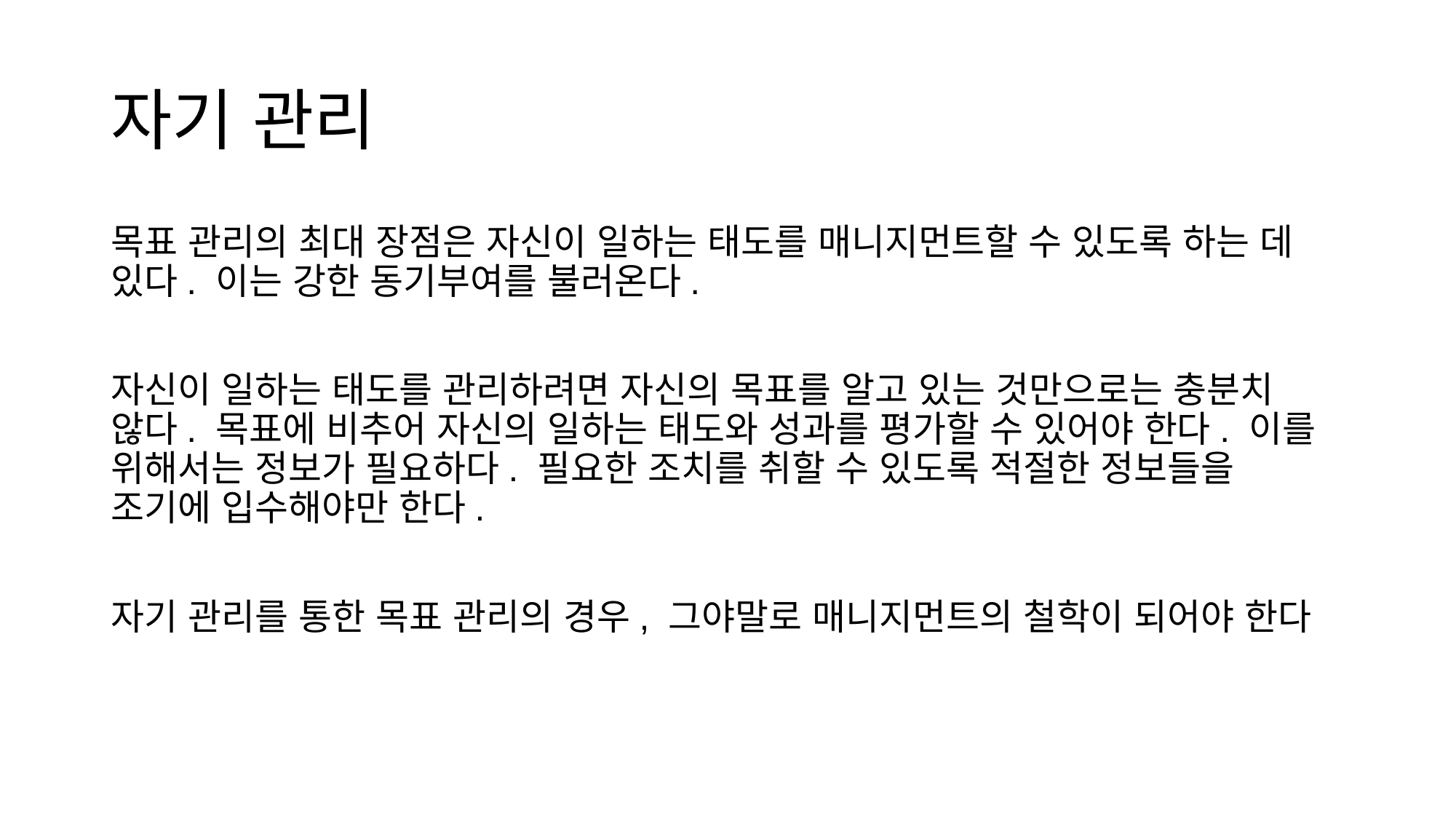

# 자기 관리
목표 관리의 최대 장점은 자신이 일하는 태도를 매니지먼트할 수 있도록 하는 데 있다. 이는 강한 동기부여를 불러온다.

자신이 일하는 태도를 관리하려면 자신의 목표를 알고 있는 것만으로는 충분치 않다. 목표에 비추어 자신의 일하는 태도와 성과를 평가할 수 있어야 한다. 이를 위해서는 정보가 필요하다. 필요한 조치를 취할 수 있도록 적절한 정보들을 조기에 입수해야만 한다.

자기 관리를 통한 목표 관리의 경우, 그야말로 매니지먼트의 철학이 되어야 한다